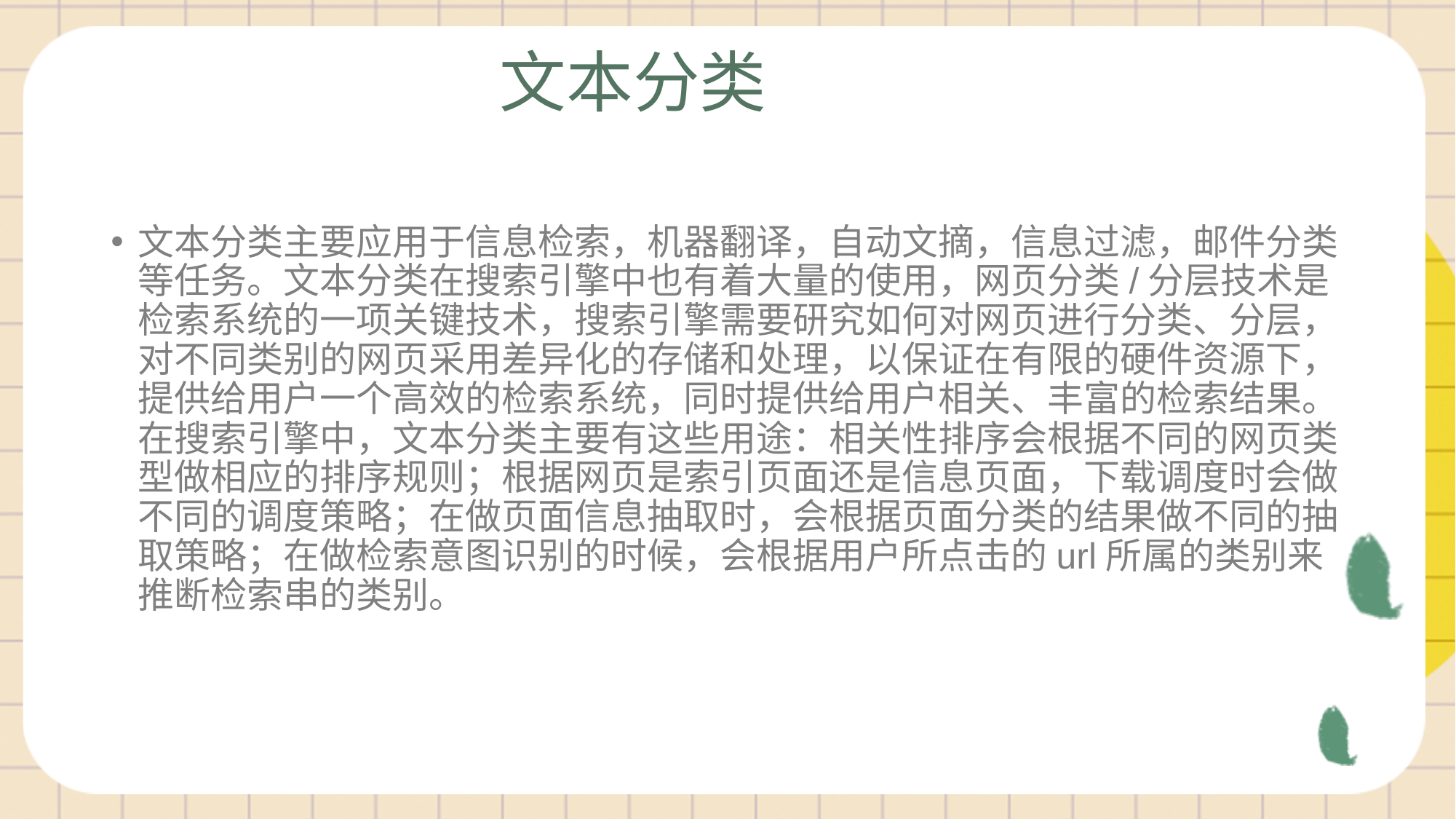

# 文本分类
文本分类主要应用于信息检索，机器翻译，自动文摘，信息过滤，邮件分类等任务。文本分类在搜索引擎中也有着大量的使用，网页分类/分层技术是检索系统的一项关键技术，搜索引擎需要研究如何对网页进行分类、分层，对不同类别的网页采用差异化的存储和处理，以保证在有限的硬件资源下，提供给用户一个高效的检索系统，同时提供给用户相关、丰富的检索结果。在搜索引擎中，文本分类主要有这些用途：相关性排序会根据不同的网页类型做相应的排序规则；根据网页是索引页面还是信息页面，下载调度时会做不同的调度策略；在做页面信息抽取时，会根据页面分类的结果做不同的抽取策略；在做检索意图识别的时候，会根据用户所点击的url所属的类别来推断检索串的类别。